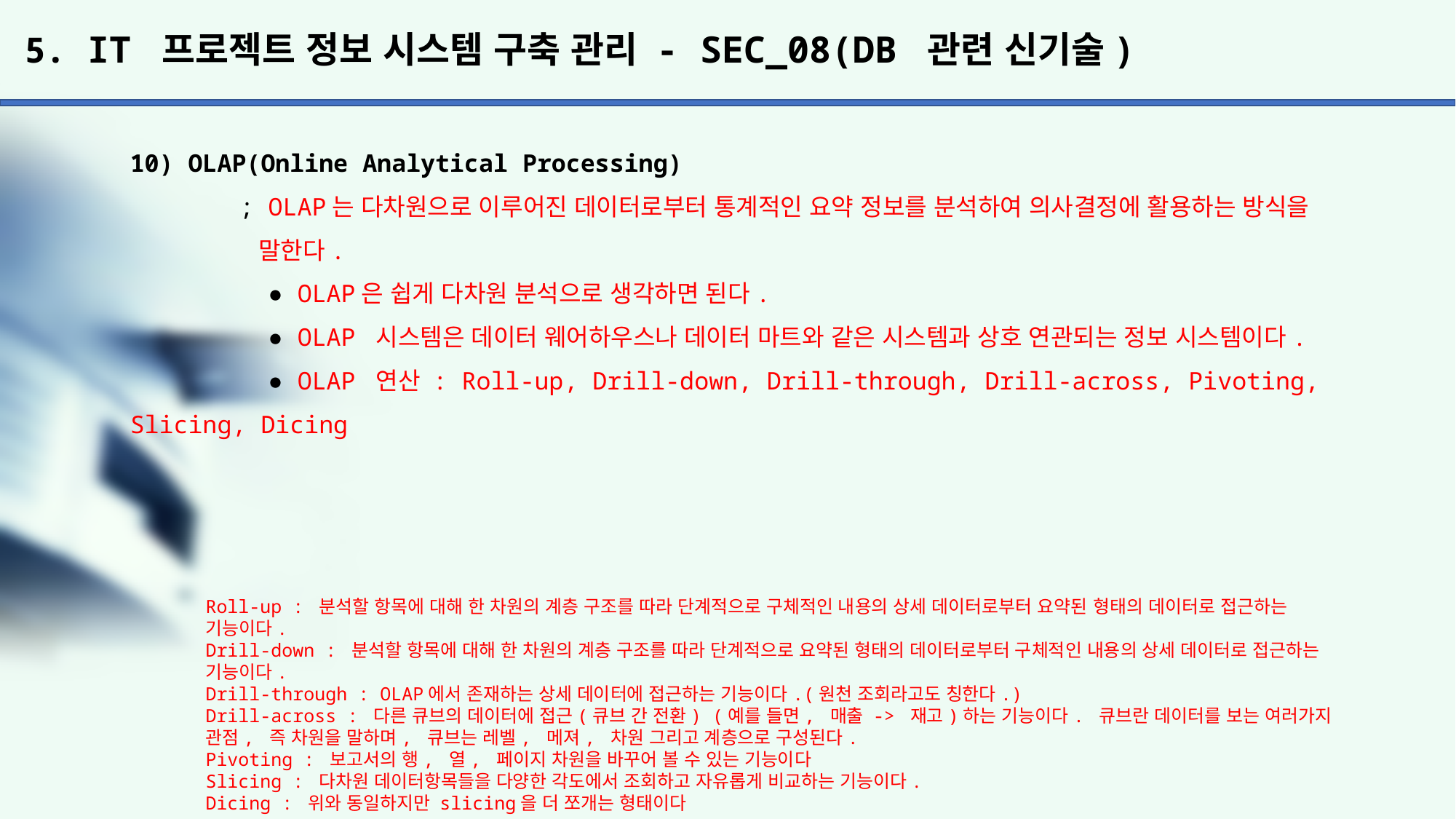

# 5. IT 프로젝트 정보 시스템 구축 관리 - SEC_08(DB 관련 신기술)
10) OLAP(Online Analytical Processing)
	; OLAP는 다차원으로 이루어진 데이터로부터 통계적인 요약 정보를 분석하여 의사결정에 활용하는 방식을
	  말한다.
	  ● OLAP은 쉽게 다차원 분석으로 생각하면 된다.
	  ● OLAP 시스템은 데이터 웨어하우스나 데이터 마트와 같은 시스템과 상호 연관되는 정보 시스템이다.
	  ● OLAP 연산 : Roll-up, Drill-down, Drill-through, Drill-across, Pivoting, Slicing, Dicing
Roll-up : 분석할 항목에 대해 한 차원의 계층 구조를 따라 단계적으로 구체적인 내용의 상세 데이터로부터 요약된 형태의 데이터로 접근하는 기능이다.
Drill-down : 분석할 항목에 대해 한 차원의 계층 구조를 따라 단계적으로 요약된 형태의 데이터로부터 구체적인 내용의 상세 데이터로 접근하는 기능이다.
Drill-through : OLAP에서 존재하는 상세 데이터에 접근하는 기능이다.(원천 조회라고도 칭한다.)
Drill-across : 다른 큐브의 데이터에 접근(큐브 간 전환) (예를 들면, 매출 -> 재고)하는 기능이다. 큐브란 데이터를 보는 여러가지
관점, 즉 차원을 말하며, 큐브는 레벨, 메져, 차원 그리고 계층으로 구성된다.
Pivoting : 보고서의 행, 열, 페이지 차원을 바꾸어 볼 수 있는 기능이다
Slicing : 다차원 데이터항목들을 다양한 각도에서 조회하고 자유롭게 비교하는 기능이다.
Dicing : 위와 동일하지만 slicing을 더 쪼개는 형태이다